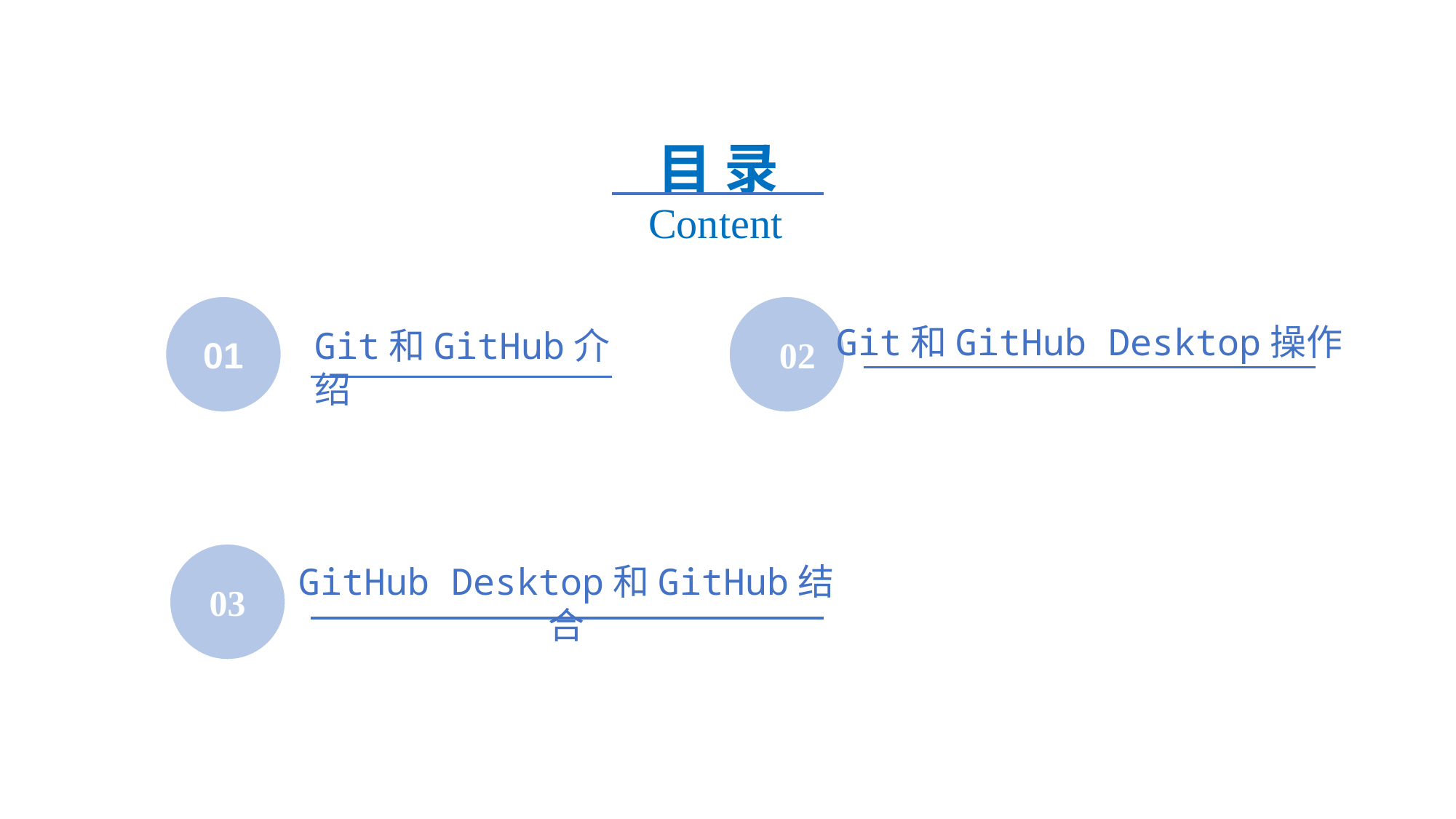

目 录
Content
01

02
Git和GitHub Desktop操作
Git和GitHub介绍

GitHub Desktop和GitHub结合
04
03